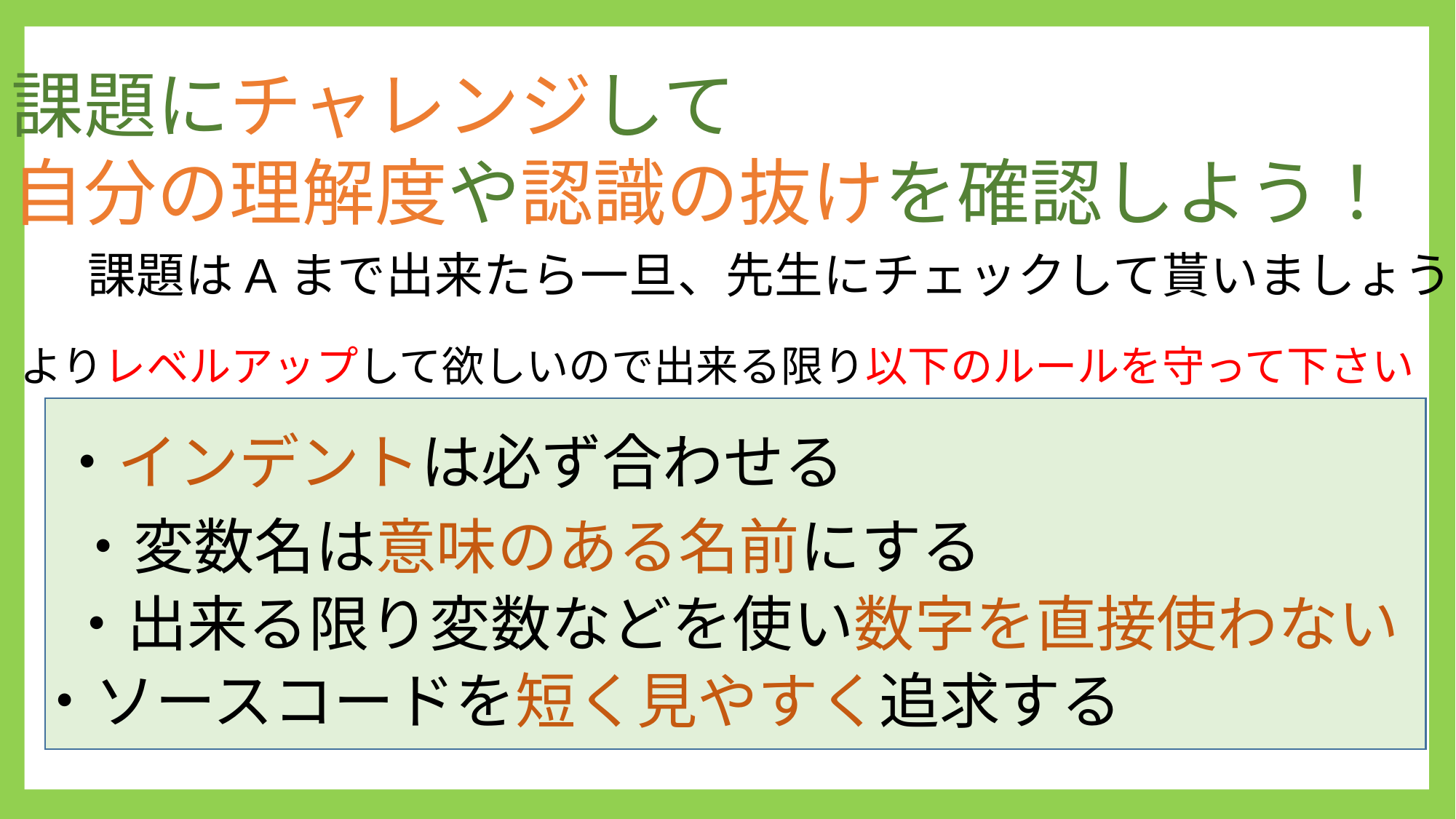

課題にチャレンジして
自分の理解度や認識の抜けを確認しよう！
課題はAまで出来たら一旦、先生にチェックして貰いましょう！
よりレベルアップして欲しいので出来る限り以下のルールを守って下さい

・インデントは必ず合わせる
・変数名は意味のある名前にする
・出来る限り変数などを使い数字を直接使わない
・ソースコードを短く見やすく追求する